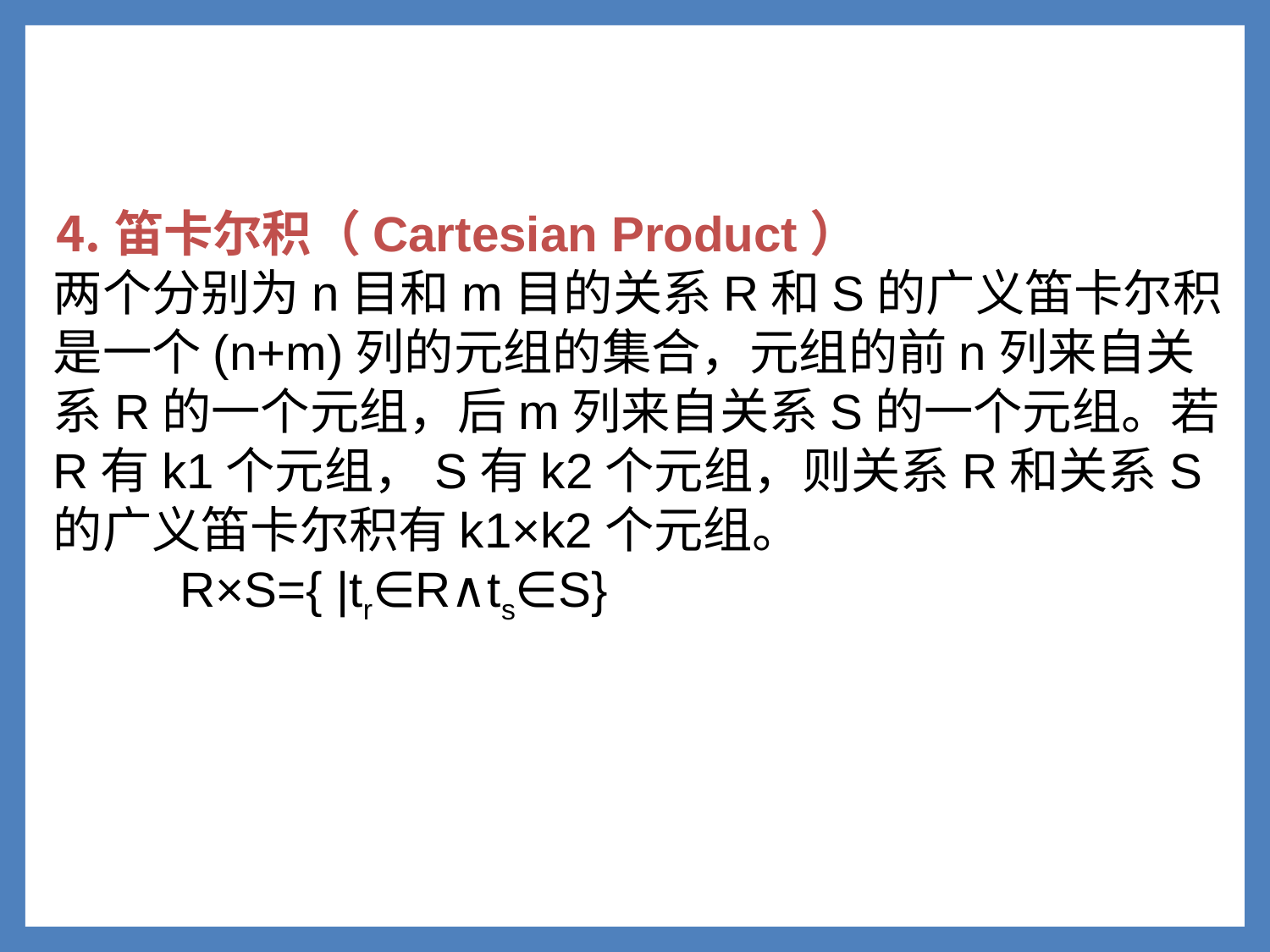

⒋笛卡尔积（Cartesian Product）
两个分别为n目和m目的关系R和S的广义笛卡尔积是一个(n+m)列的元组的集合，元组的前n列来自关系R的一个元组，后m列来自关系S的一个元组。若R有k1个元组，S有k2个元组，则关系R和关系S的广义笛卡尔积有k1×k2个元组。
	R×S={ |tr∈R∧ts∈S}
1